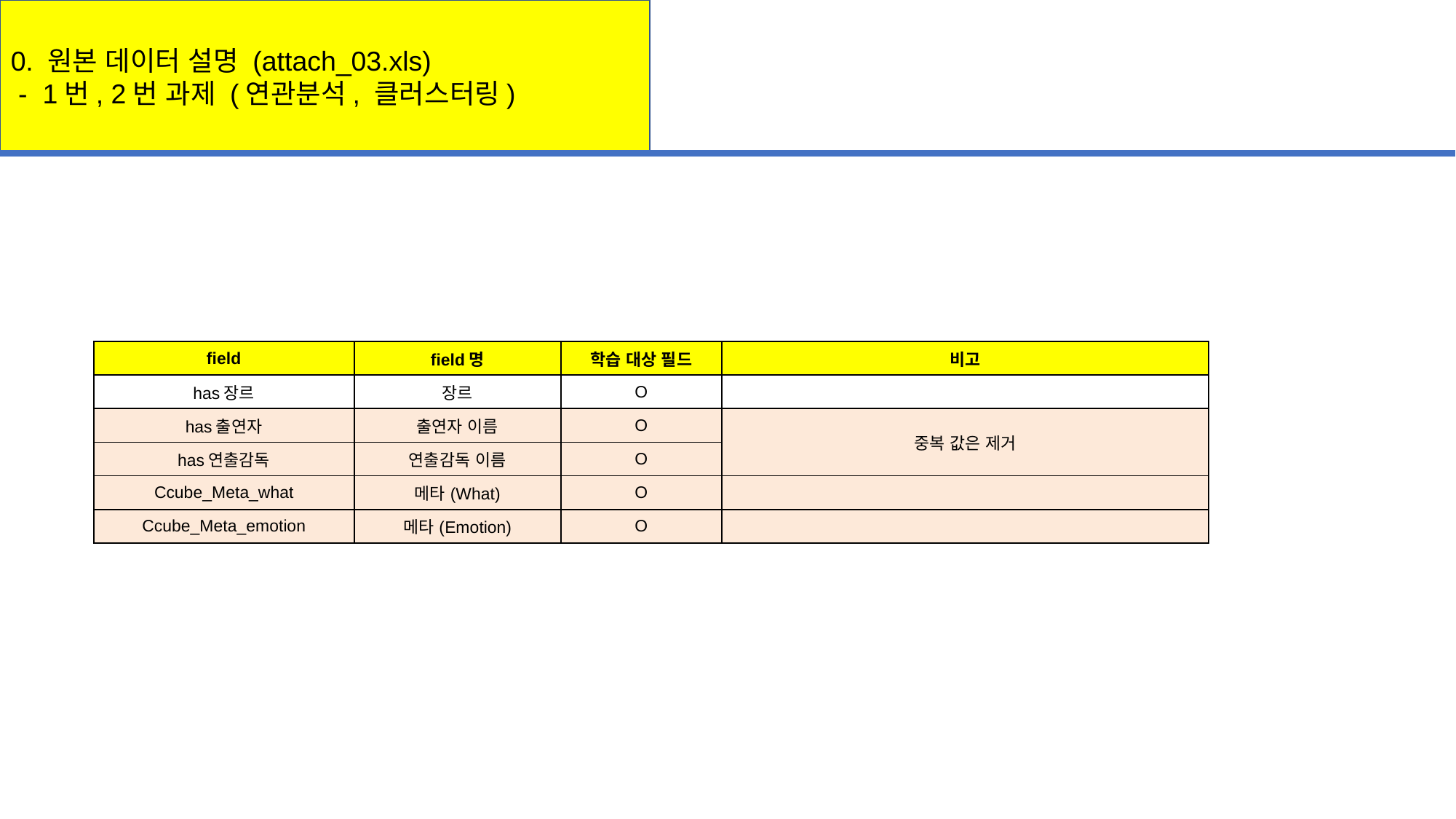

0. 원본 데이터 설명 (attach_03.xls)
 -  1번, 2번 과제 (연관분석, 클러스터링)
| field | field명 | 학습 대상 필드 | 비고 |
| --- | --- | --- | --- |
| has장르 | 장르 | O |  |
| has출연자 | 출연자 이름 | O | 중복 값은 제거 |
| has연출감독 | 연출감독 이름 | O |  |
| Ccube\_Meta\_what | 메타(What) | O |  |
| Ccube\_Meta\_emotion | 메타(Emotion) | O |  |